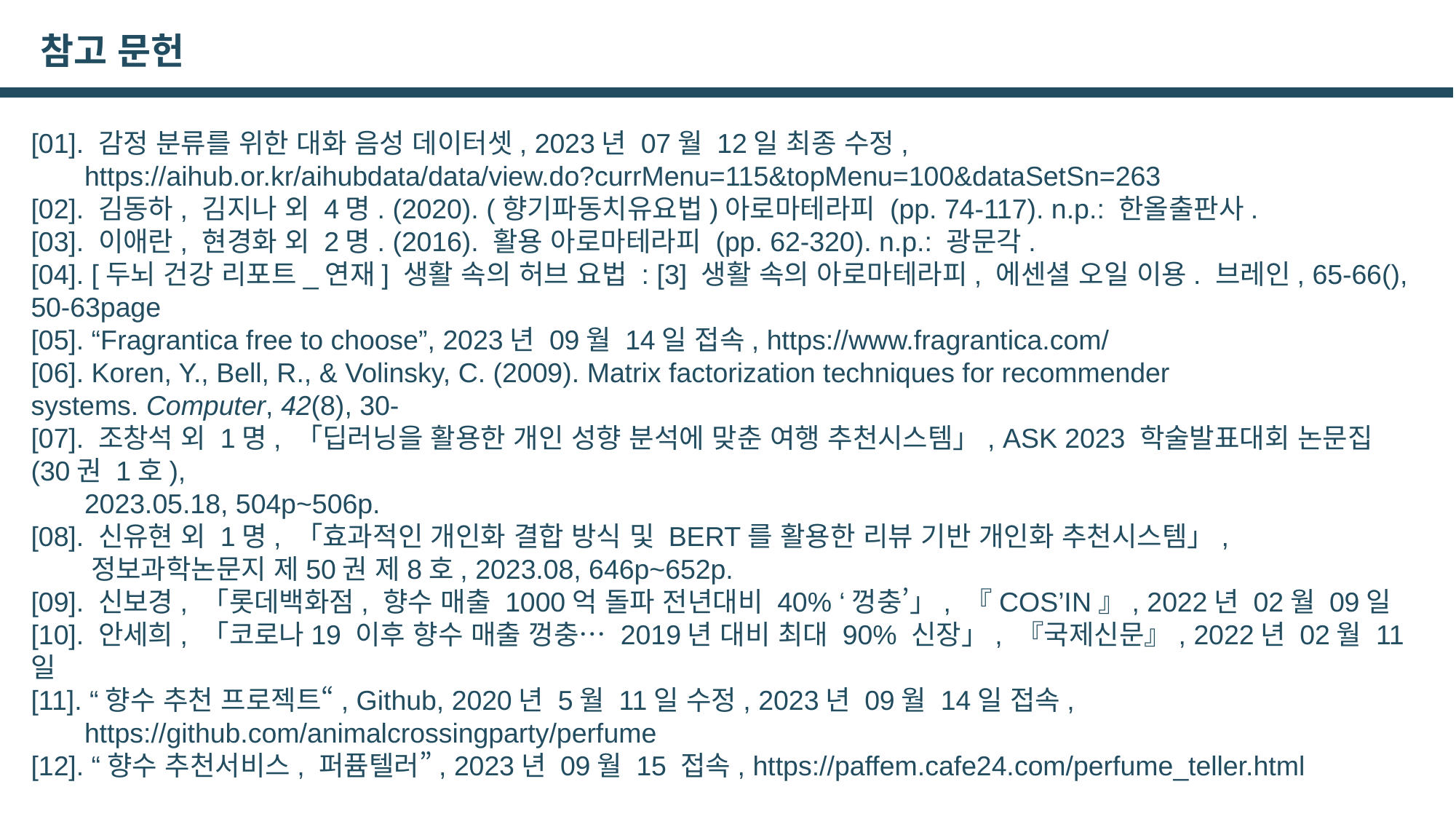

참고 문헌
[01]. 감정 분류를 위한 대화 음성 데이터셋, 2023년 07월 12일 최종 수정,
       https://aihub.or.kr/aihubdata/data/view.do?currMenu=115&topMenu=100&dataSetSn=263
[02]. 김동하, 김지나 외 4명. (2020). (향기파동치유요법)아로마테라피 (pp. 74-117). n.p.: 한올출판사.
[03]. 이애란, 현경화 외 2명. (2016). 활용 아로마테라피 (pp. 62-320). n.p.: 광문각.
[04]. [두뇌 건강 리포트_연재] 생활 속의 허브 요법 : [3] 생활 속의 아로마테라피, 에센셜 오일 이용. 브레인, 65-66(), 50-63page
[05]. “Fragrantica free to choose”, 2023년 09월 14일 접속, https://www.fragrantica.com/
[06]. Koren, Y., Bell, R., & Volinsky, C. (2009). Matrix factorization techniques for recommender systems. Computer, 42(8), 30-
[07]. 조창석 외 1명, 「딥러닝을 활용한 개인 성향 분석에 맞춘 여행 추천시스템」, ASK 2023 학술발표대회 논문집(30권 1호),
       2023.05.18, 504p~506p.
[08]. 신유현 외 1명, 「효과적인 개인화 결합 방식 및 BERT를 활용한 리뷰 기반 개인화 추천시스템」,
       정보과학논문지 제50권 제8호, 2023.08, 646p~652p.
[09]. 신보경, 「롯데백화점, 향수 매출 1000억 돌파 전년대비 40% ‘껑충’」, 『COS’IN』, 2022년 02월 09일
[10]. 안세희, 「코로나19 이후 향수 매출 껑충… 2019년 대비 최대 90% 신장」, 『국제신문』, 2022년 02월 11일
[11]. “향수 추천 프로젝트“, Github, 2020년 5월 11일 수정, 2023년 09월 14일 접속,
       https://github.com/animalcrossingparty/perfume
[12]. “향수 추천서비스, 퍼퓸텔러”, 2023년 09월 15 접속, https://paffem.cafe24.com/perfume_teller.html